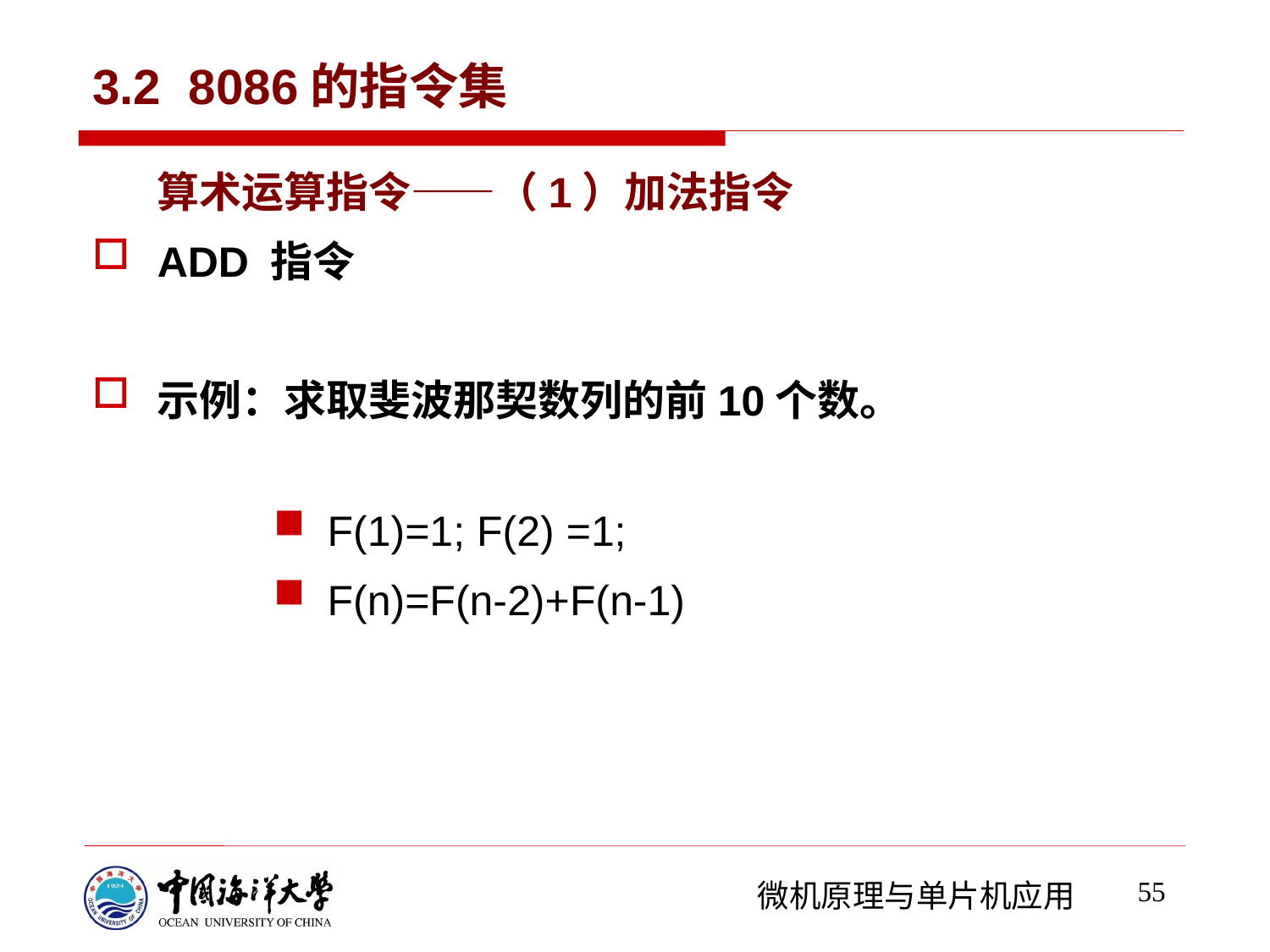

# 3.2  8086的指令集
算术运算指令——（1）加法指令
ADD 指令

示例：求取斐波那契数列的前10个数。
F(1)=1; F(2) =1;
F(n)=F(n-2)+F(n-1)

55